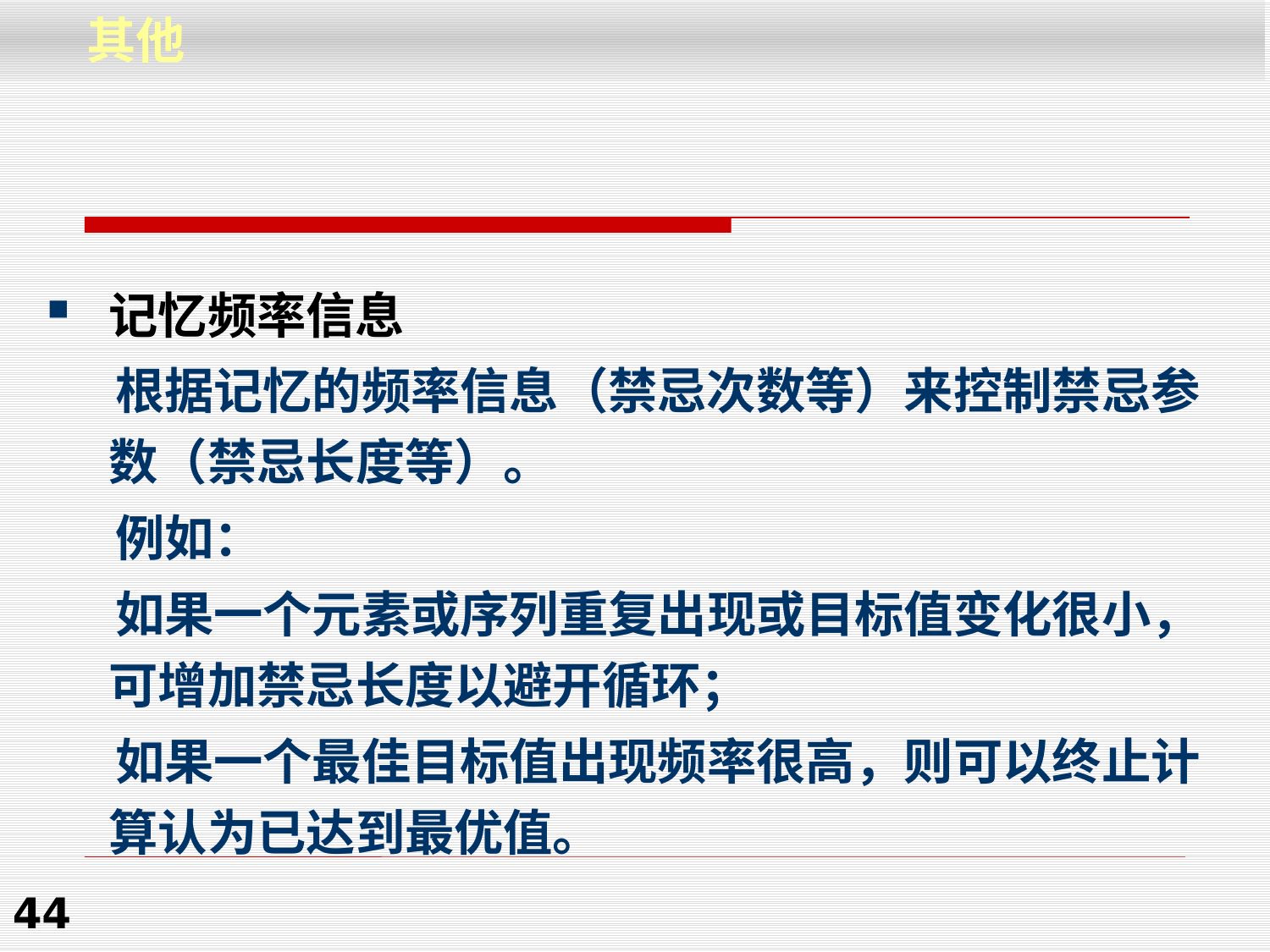

其他

记忆频率信息
     根据记忆的频率信息（禁忌次数等）来控制禁忌参数（禁忌长度等）。
     例如：
     如果一个元素或序列重复出现或目标值变化很小，可增加禁忌长度以避开循环；
     如果一个最佳目标值出现频率很高，则可以终止计算认为已达到最优值。